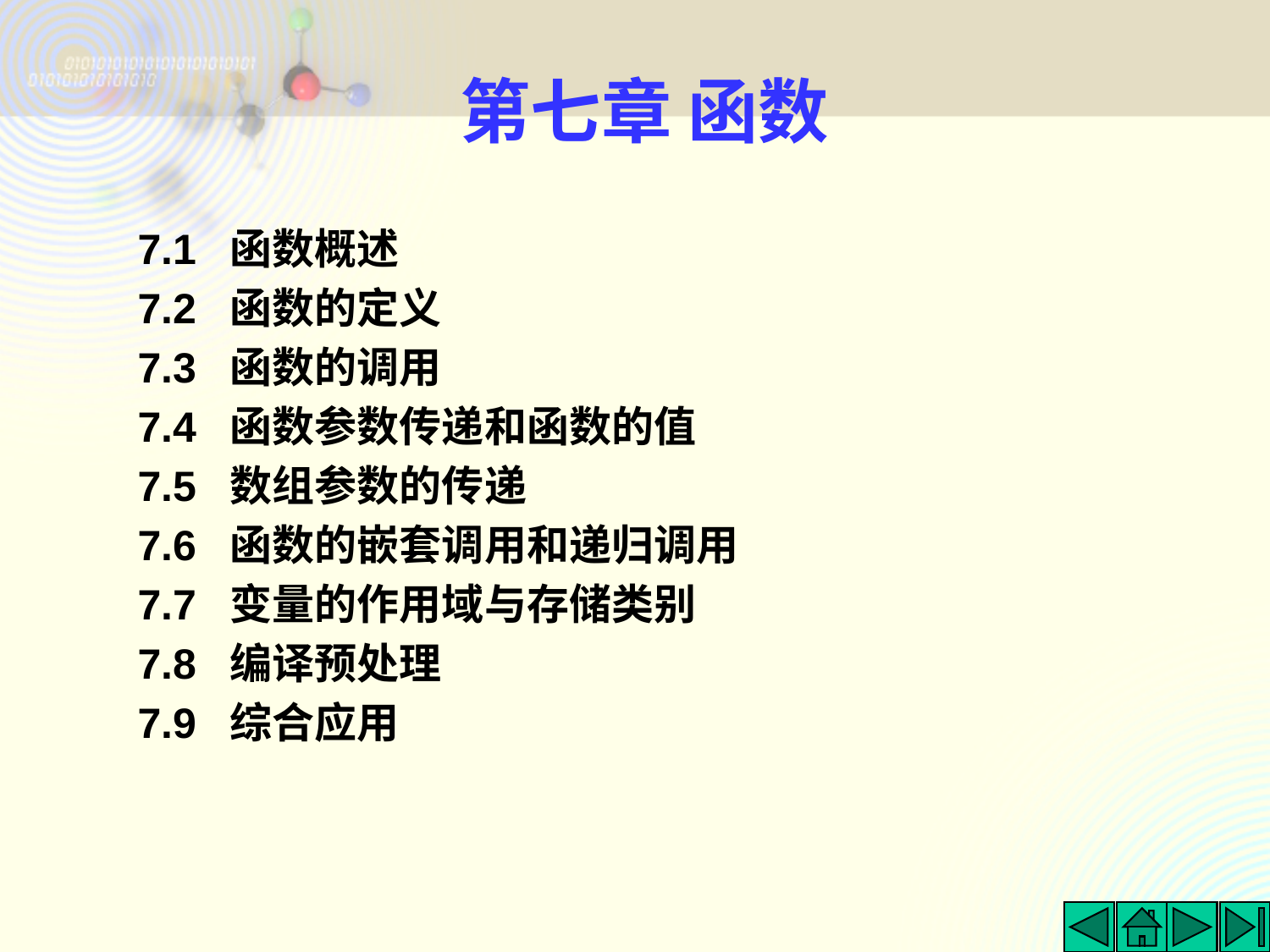

# 第七章 函数
7.1  函数概述
7.2  函数的定义
7.3  函数的调用
7.4  函数参数传递和函数的值
7.5  数组参数的传递
7.6  函数的嵌套调用和递归调用
7.7  变量的作用域与存储类别
7.8  编译预处理
7.9  综合应用